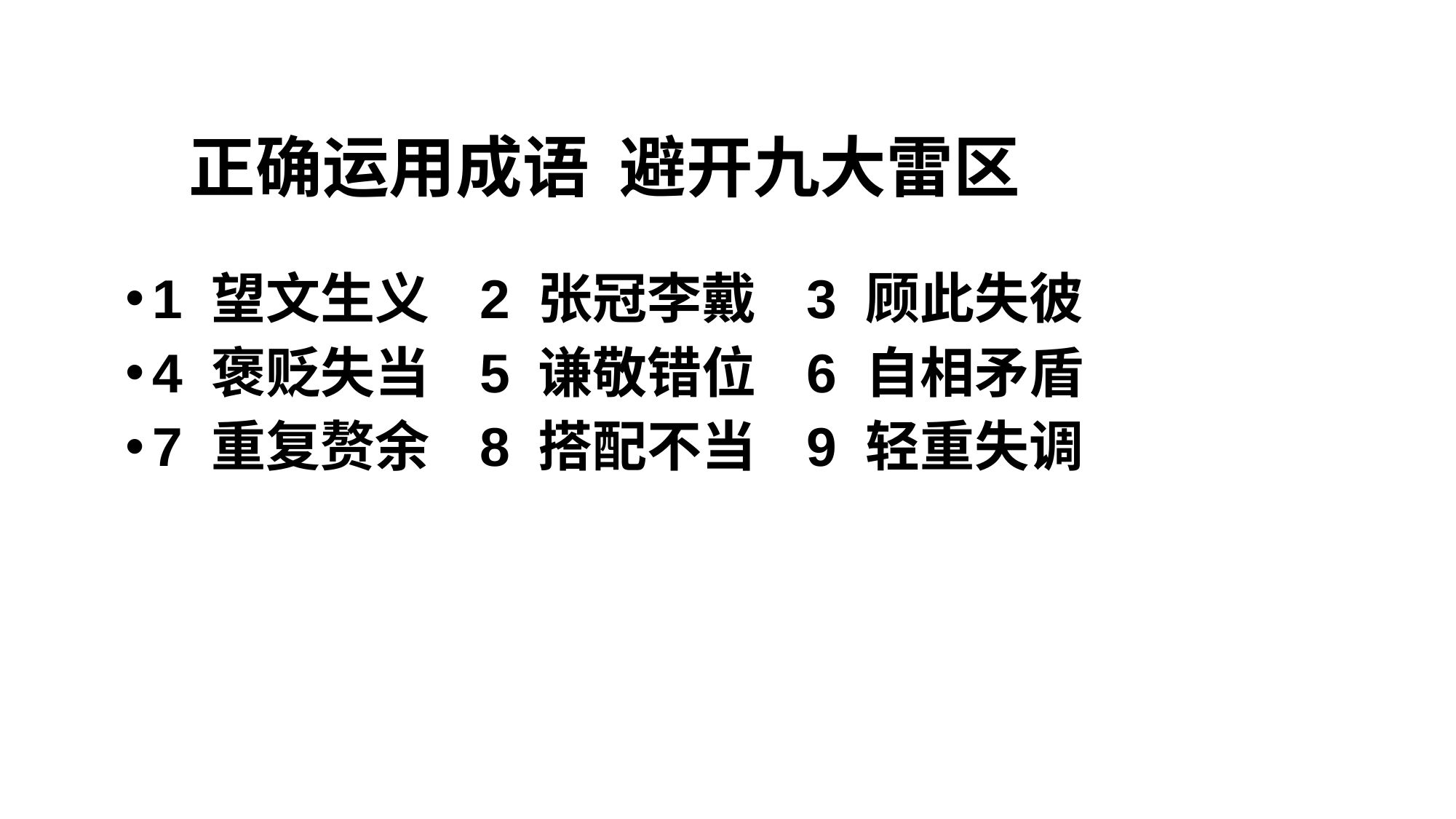

# 正确运用成语  避开九大雷区
1 望文生义   2 张冠李戴   3 顾此失彼
4 褒贬失当   5 谦敬错位   6 自相矛盾
7 重复赘余   8 搭配不当   9 轻重失调